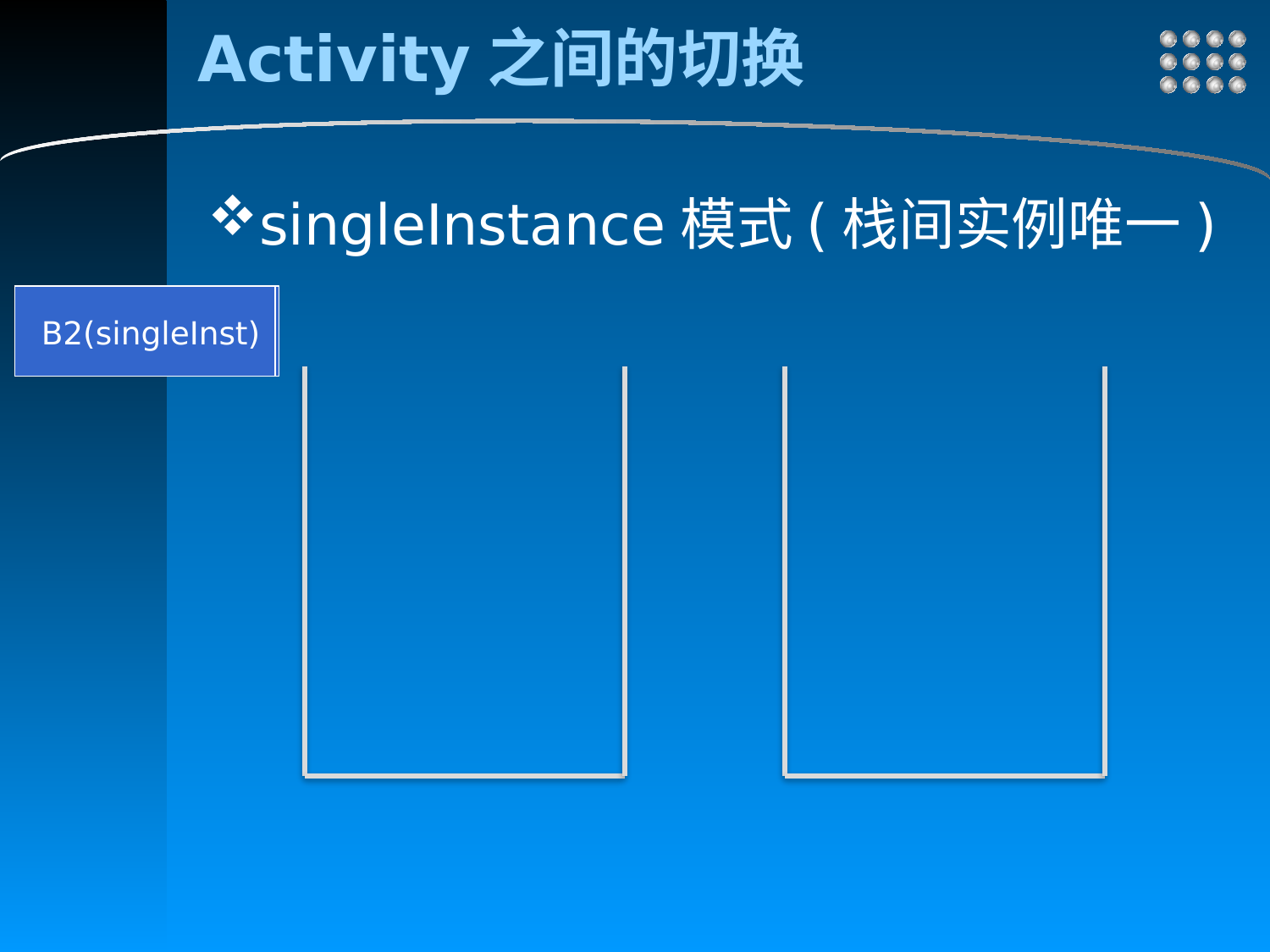

# Activity之间的切换
singleInstance模式(栈间实例唯一)

A1(standard)
B1(singleInst)
B2(singleInst)
A2(standard)